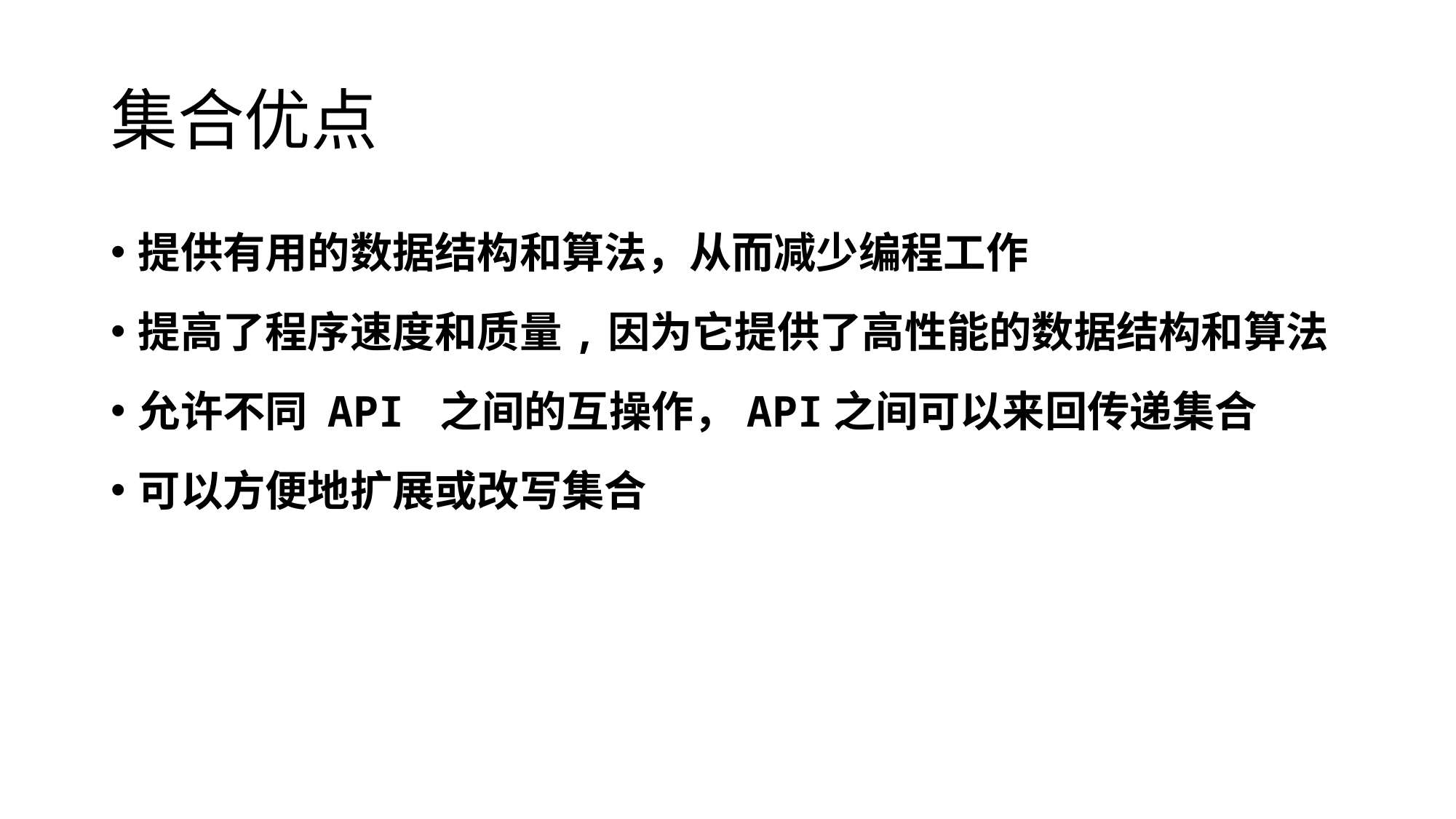

# 集合优点
提供有用的数据结构和算法，从而减少编程工作
提高了程序速度和质量,因为它提供了高性能的数据结构和算法
允许不同 API 之间的互操作，API之间可以来回传递集合
可以方便地扩展或改写集合